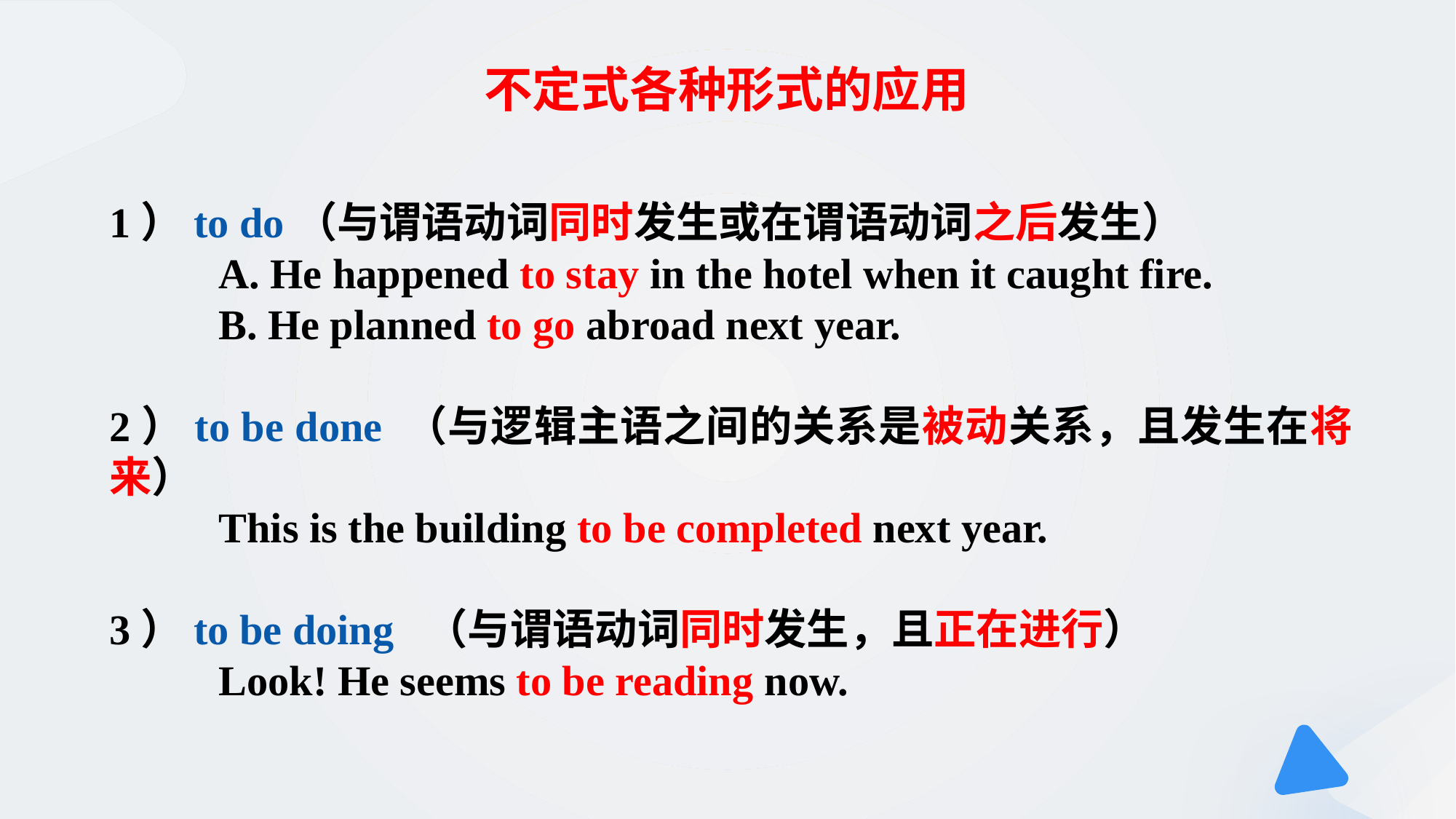

# 不定式各种形式的应用

1）to do（与谓语动词同时发生或在谓语动词之后发生）
	A. He happened to stay in the hotel when it caught fire.
	B. He planned to go abroad next year.

2）to be done （与逻辑主语之间的关系是被动关系，且发生在将来）
	This is the building to be completed next year.

3）to be doing  （与谓语动词同时发生，且正在进行）
	Look! He seems to be reading now.